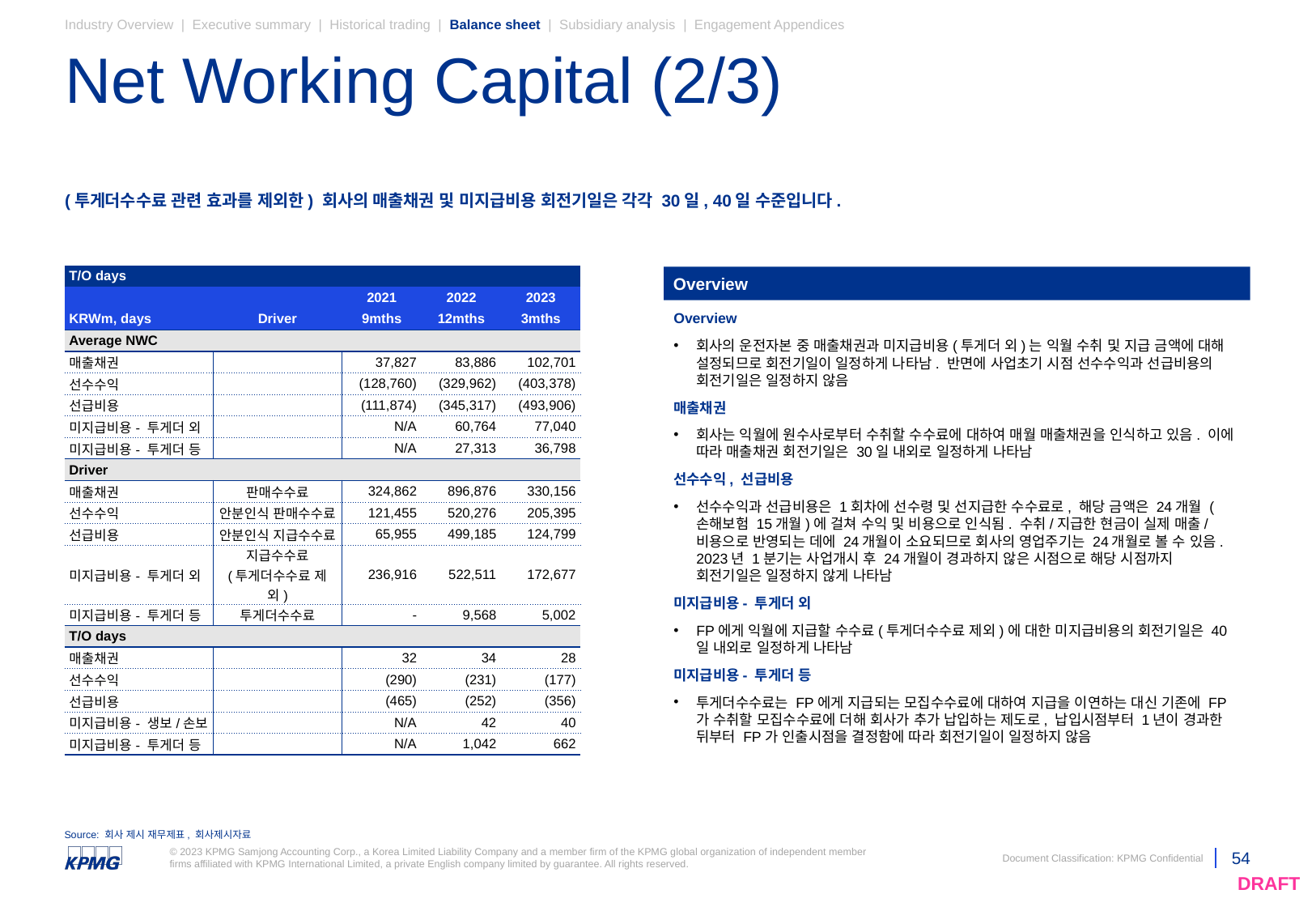

Industry Overview  |  Executive summary  |  Historical trading  |  Balance sheet  |  Subsidiary analysis  |  Engagement Appendices
# Net Working Capital (2/3)
(투게더수수료 관련 효과를 제외한) 회사의 매출채권 및 미지급비용 회전기일은 각각 30일, 40일 수준입니다.
| T/O days |  |  |  |  |
| --- | --- | --- | --- | --- |
|  |  | 2021 | 2022 | 2023 |
| KRWm, days | Driver | 9mths | 12mths | 3mths |
| Average NWC |  |  |  |  |
| 매출채권 |  | 37,827 | 83,886 | 102,701 |
| 선수수익 |  | (128,760) | (329,962) | (403,378) |
| 선급비용 |  | (111,874) | (345,317) | (493,906) |
| 미지급비용- 투게더 외 |  | N/A | 60,764 | 77,040 |
| 미지급비용- 투게더 등 |  | N/A | 27,313 | 36,798 |
| Driver |  |  |  |  |
| 매출채권 | 판매수수료 | 324,862 | 896,876 | 330,156 |
| 선수수익 | 안분인식 판매수수료 | 121,455 | 520,276 | 205,395 |
| 선급비용 | 안분인식 지급수수료 | 65,955 | 499,185 | 124,799 |
| 미지급비용- 투게더 외 | 지급수수료 (투게더수수료 제외) | 236,916 | 522,511 | 172,677 |
| 미지급비용- 투게더 등 | 투게더수수료 | - | 9,568 | 5,002 |
| T/O days |  |  |  |  |
| 매출채권 |  | 32 | 34 | 28 |
| 선수수익 |  | (290) | (231) | (177) |
| 선급비용 |  | (465) | (252) | (356) |
| 미지급비용- 생보/손보 |  | N/A | 42 | 40 |
| 미지급비용- 투게더 등 |  | N/A | 1,042 | 662 |
Overview
Overview
회사의 운전자본 중 매출채권과 미지급비용(투게더 외)는 익월 수취 및 지급 금액에 대해 설정되므로 회전기일이 일정하게 나타남. 반면에 사업초기 시점 선수수익과 선급비용의 회전기일은 일정하지 않음
매출채권
회사는 익월에 원수사로부터 수취할 수수료에 대하여 매월 매출채권을 인식하고 있음. 이에 따라 매출채권 회전기일은 30일 내외로 일정하게 나타남
선수수익, 선급비용
선수수익과 선급비용은 1회차에 선수령 및 선지급한 수수료로, 해당 금액은 24개월 (손해보험 15개월)에 걸쳐 수익 및 비용으로 인식됨. 수취/지급한 현금이 실제 매출/비용으로 반영되는 데에 24개월이 소요되므로 회사의 영업주기는 24개월로 볼 수 있음. 2023년 1분기는 사업개시 후 24개월이 경과하지 않은 시점으로 해당 시점까지 회전기일은 일정하지 않게 나타남
미지급비용- 투게더 외
FP에게 익월에 지급할 수수료(투게더수수료 제외)에 대한 미지급비용의 회전기일은 40일 내외로 일정하게 나타남
미지급비용- 투게더 등
투게더수수료는 FP에게 지급되는 모집수수료에 대하여 지급을 이연하는 대신 기존에 FP가 수취할 모집수수료에 더해 회사가 추가 납입하는 제도로, 납입시점부터 1년이 경과한 뒤부터 FP가 인출시점을 결정함에 따라 회전기일이 일정하지 않음
Source: 회사 제시 재무제표, 회사제시자료